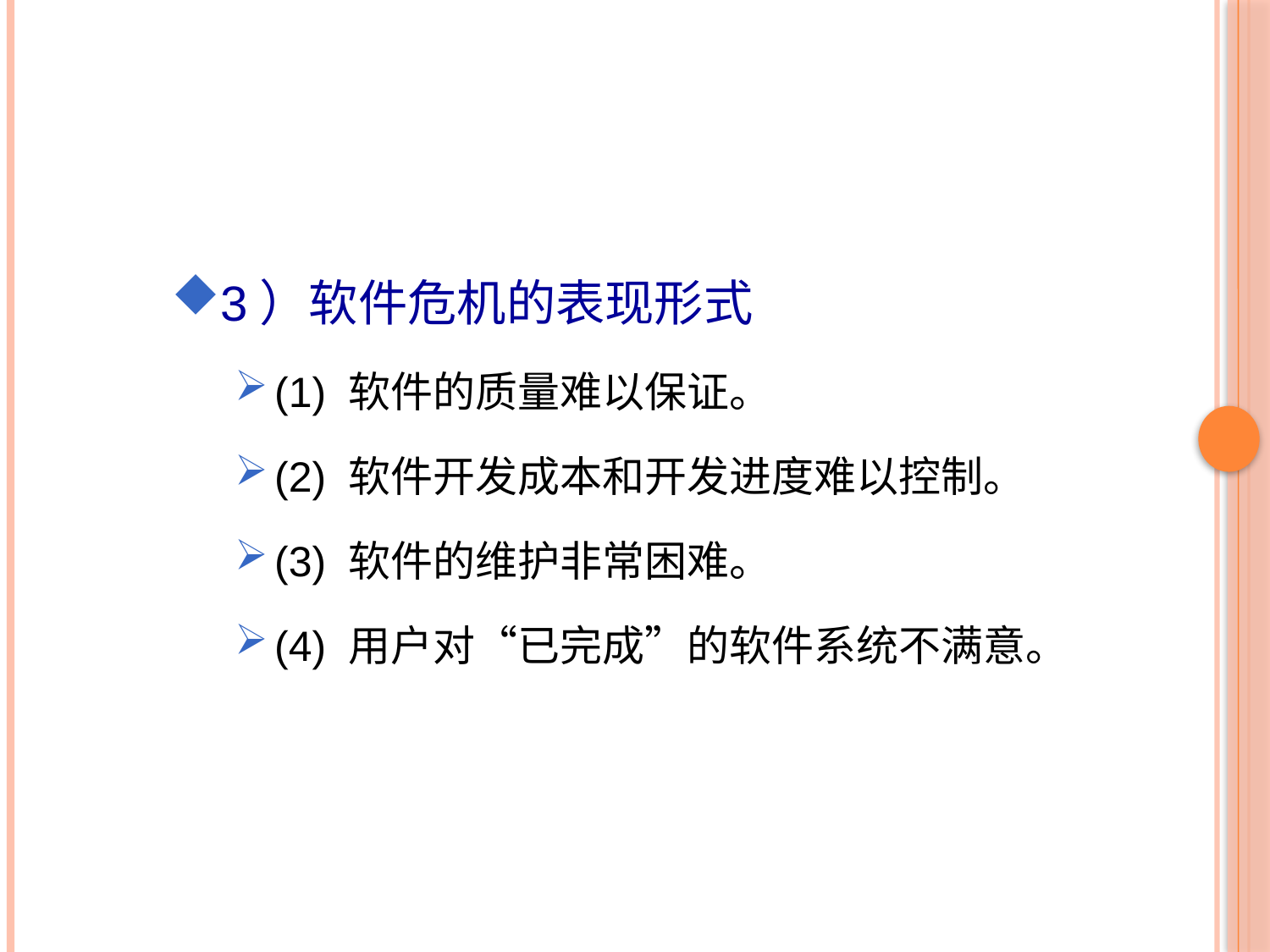

3）软件危机的表现形式
(1) 软件的质量难以保证。
(2) 软件开发成本和开发进度难以控制。
(3) 软件的维护非常困难。
(4) 用户对“已完成”的软件系统不满意。